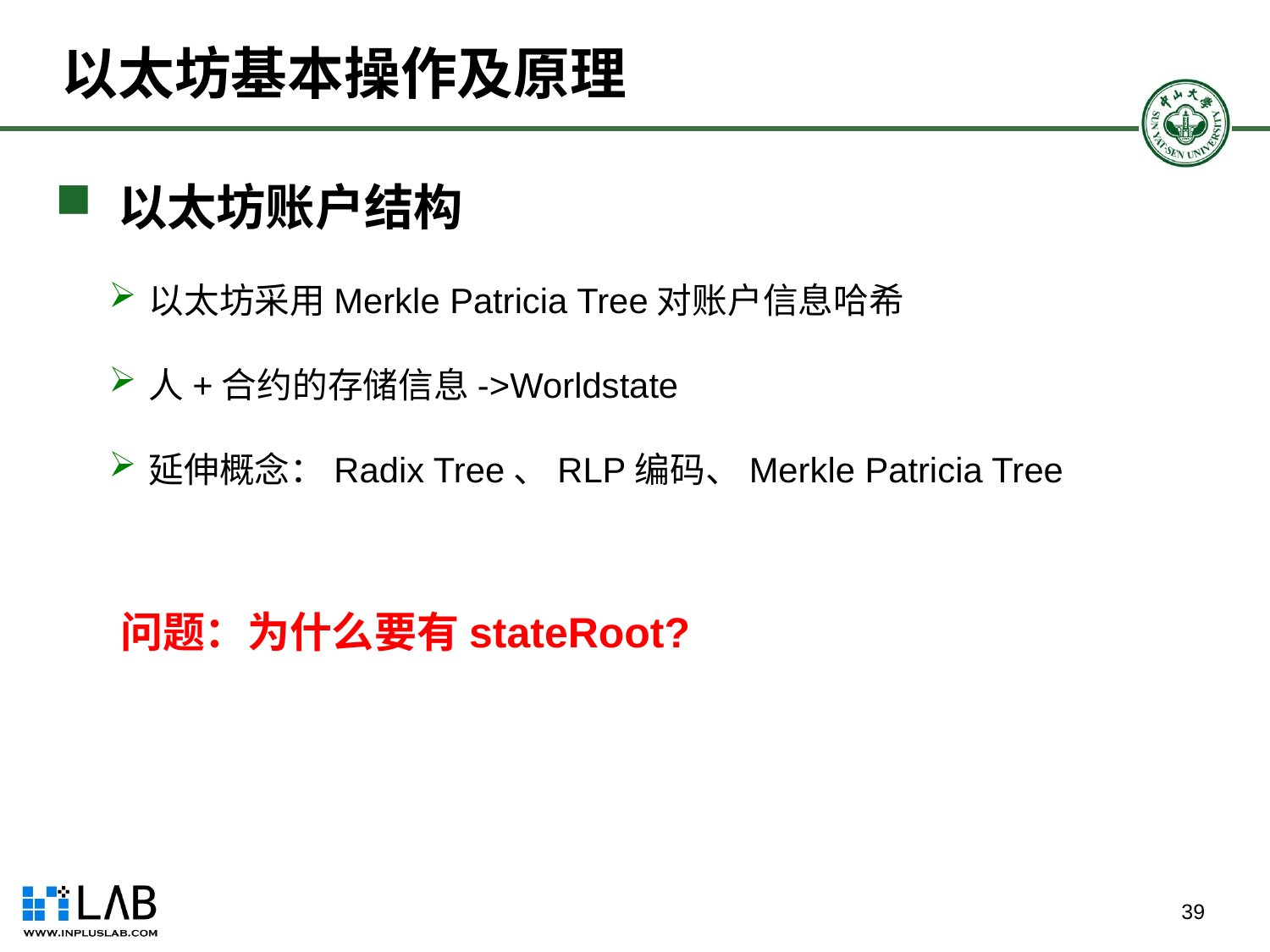

# 以太坊基本操作及原理
 以太坊账户结构
以太坊采用Merkle Patricia Tree对账户信息哈希
人+合约的存储信息->Worldstate
延伸概念：Radix Tree、RLP编码、Merkle Patricia Tree

问题：为什么要有stateRoot?